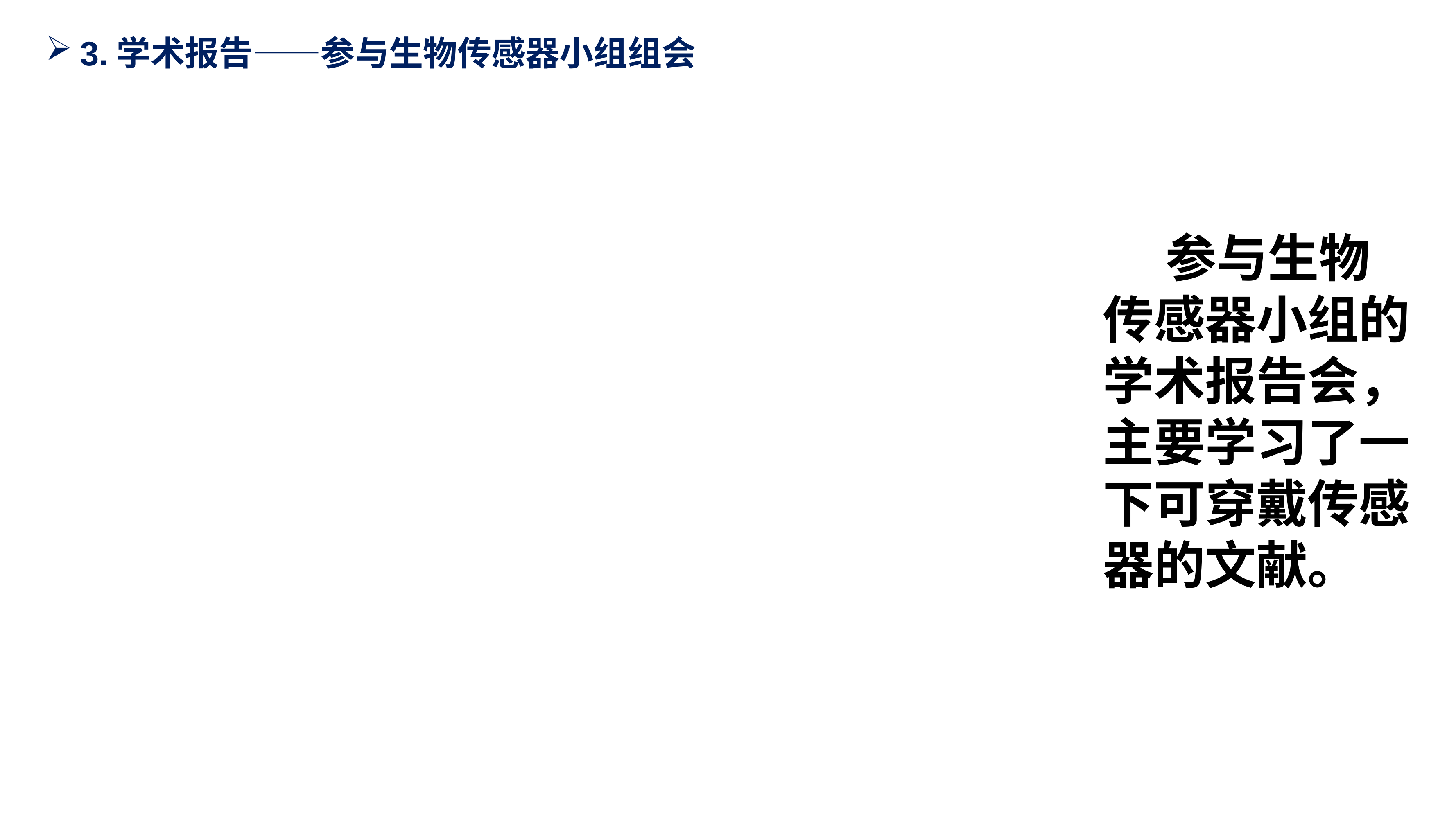

3.学术报告——参与生物传感器小组组会
  参与生物传感器小组的学术报告会，主要学习了一下可穿戴传感器的文献。